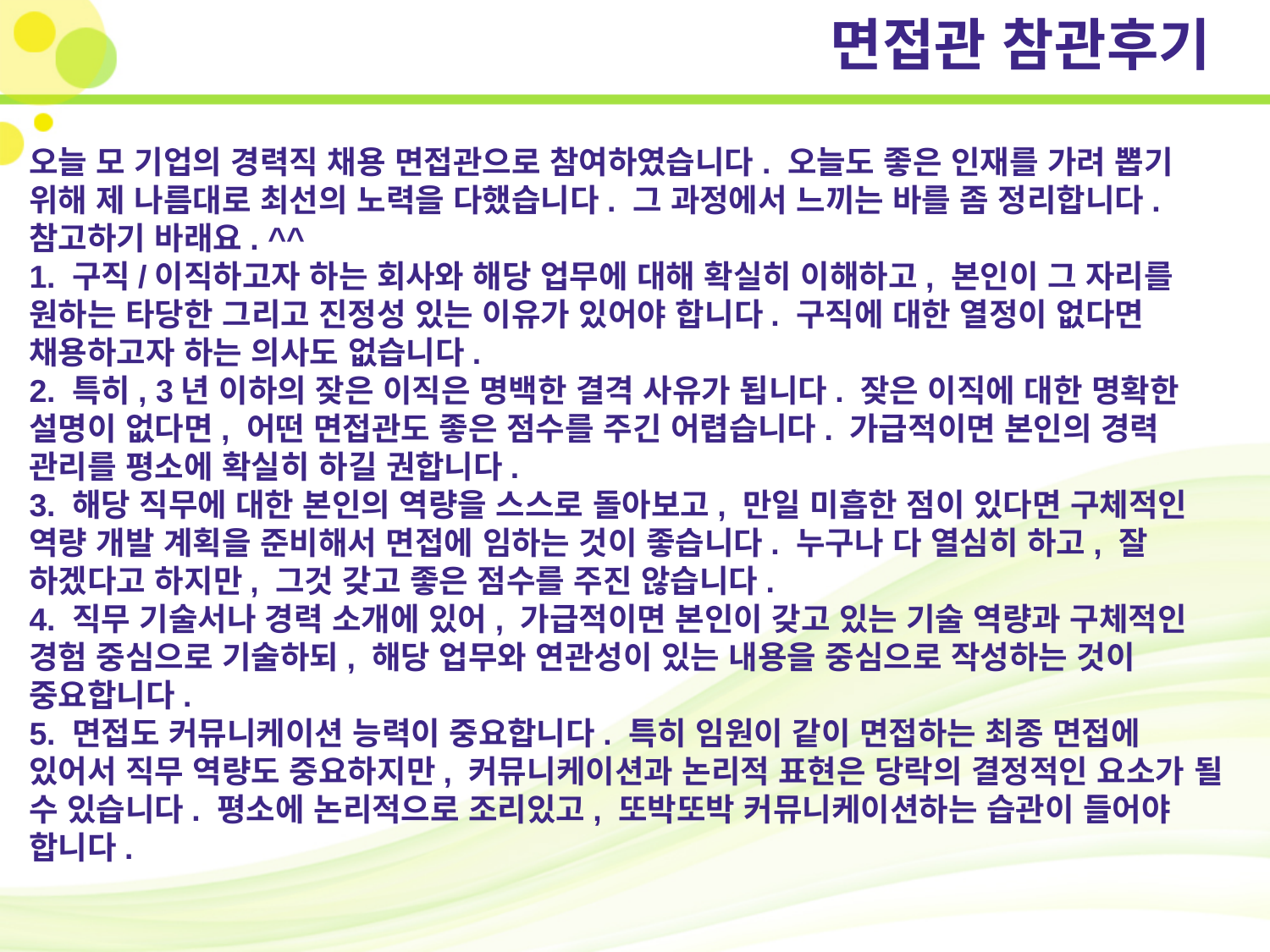

# 면접관 참관후기
오늘 모 기업의 경력직 채용 면접관으로 참여하였습니다. 오늘도 좋은 인재를 가려 뽑기 위해 제 나름대로 최선의 노력을 다했습니다. 그 과정에서 느끼는 바를 좀 정리합니다. 참고하기 바래요. ^^
1. 구직/이직하고자 하는 회사와 해당 업무에 대해 확실히 이해하고, 본인이 그 자리를 원하는 타당한 그리고 진정성 있는 이유가 있어야 합니다. 구직에 대한 열정이 없다면 채용하고자 하는 의사도 없습니다.
2. 특히, 3년 이하의 잦은 이직은 명백한 결격 사유가 됩니다. 잦은 이직에 대한 명확한 설명이 없다면, 어떤 면접관도 좋은 점수를 주긴 어렵습니다. 가급적이면 본인의 경력 관리를 평소에 확실히 하길 권합니다.
3. 해당 직무에 대한 본인의 역량을 스스로 돌아보고, 만일 미흡한 점이 있다면 구체적인 역량 개발 계획을 준비해서 면접에 임하는 것이 좋습니다. 누구나 다 열심히 하고, 잘 하겠다고 하지만, 그것 갖고 좋은 점수를 주진 않습니다.
4. 직무 기술서나 경력 소개에 있어, 가급적이면 본인이 갖고 있는 기술 역량과 구체적인 경험 중심으로 기술하되, 해당 업무와 연관성이 있는 내용을 중심으로 작성하는 것이 중요합니다.
5. 면접도 커뮤니케이션 능력이 중요합니다. 특히 임원이 같이 면접하는 최종 면접에 있어서 직무 역량도 중요하지만, 커뮤니케이션과 논리적 표현은 당락의 결정적인 요소가 될 수 있습니다. 평소에 논리적으로 조리있고, 또박또박 커뮤니케이션하는 습관이 들어야 합니다.